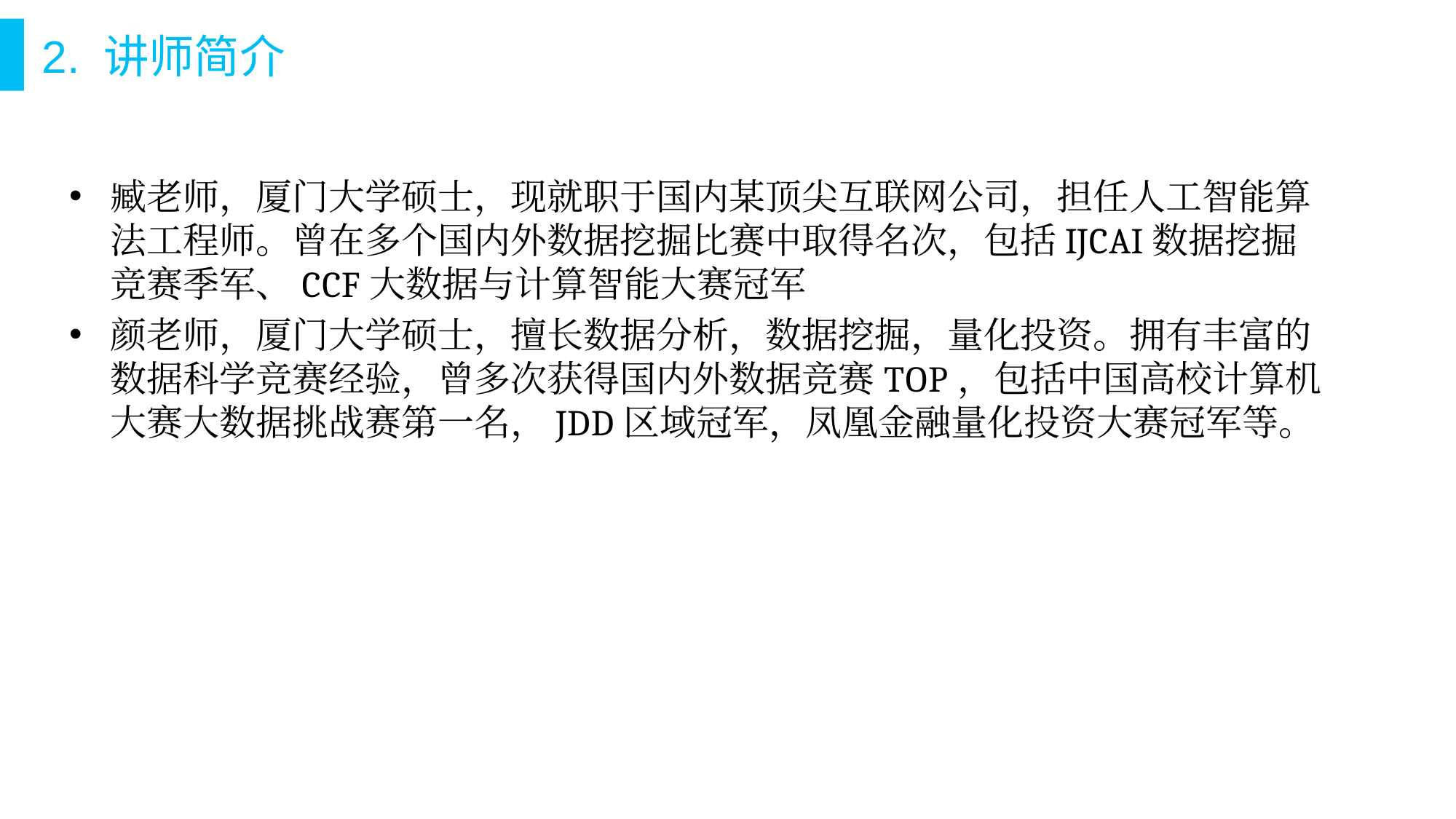

# 2. 讲师简介

臧老师，厦门大学硕士，现就职于国内某顶尖互联网公司，担任人工智能算法工程师。曾在多个国内外数据挖掘比赛中取得名次，包括IJCAI数据挖掘竞赛季军、CCF大数据与计算智能大赛冠军
颜老师，厦门大学硕士，擅长数据分析，数据挖掘，量化投资。拥有丰富的数据科学竞赛经验，曾多次获得国内外数据竞赛TOP，包括中国高校计算机大赛大数据挑战赛第一名，JDD区域冠军，凤凰金融量化投资大赛冠军等。